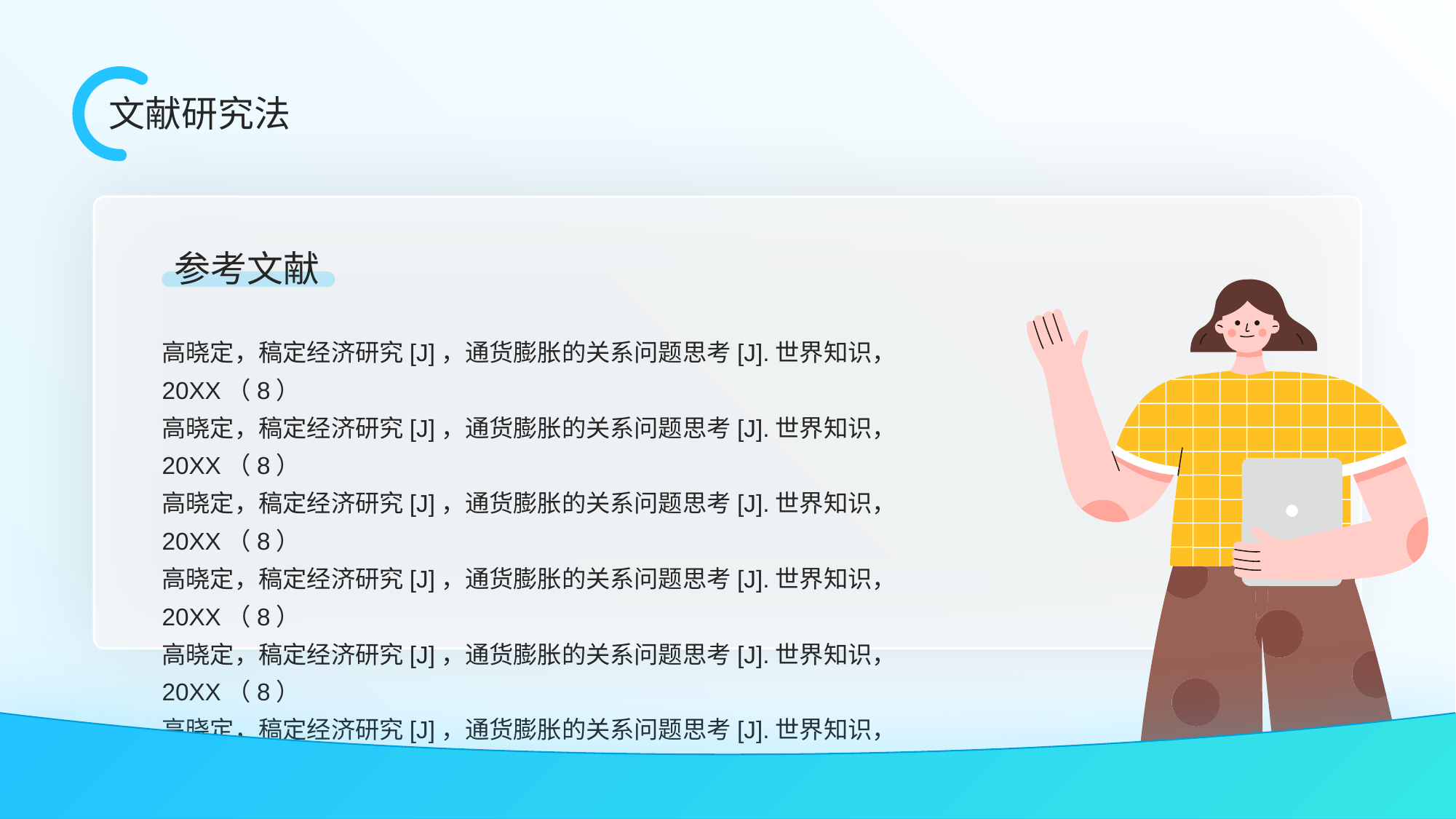

文献研究法

参考文献

高晓定，稿定经济研究[J]，通货膨胀的关系问题思考[J].世界知识， 20XX（8）
高晓定，稿定经济研究[J]，通货膨胀的关系问题思考[J].世界知识， 20XX（8）
高晓定，稿定经济研究[J]，通货膨胀的关系问题思考[J].世界知识， 20XX（8）
高晓定，稿定经济研究[J]，通货膨胀的关系问题思考[J].世界知识， 20XX（8）
高晓定，稿定经济研究[J]，通货膨胀的关系问题思考[J].世界知识， 20XX（8）
高晓定，稿定经济研究[J]，通货膨胀的关系问题思考[J].世界知识， 20XX（8）
高晓定，稿定经济研究[J]，通货膨胀的关系问题思考[J].世界知识， 20XX（8）